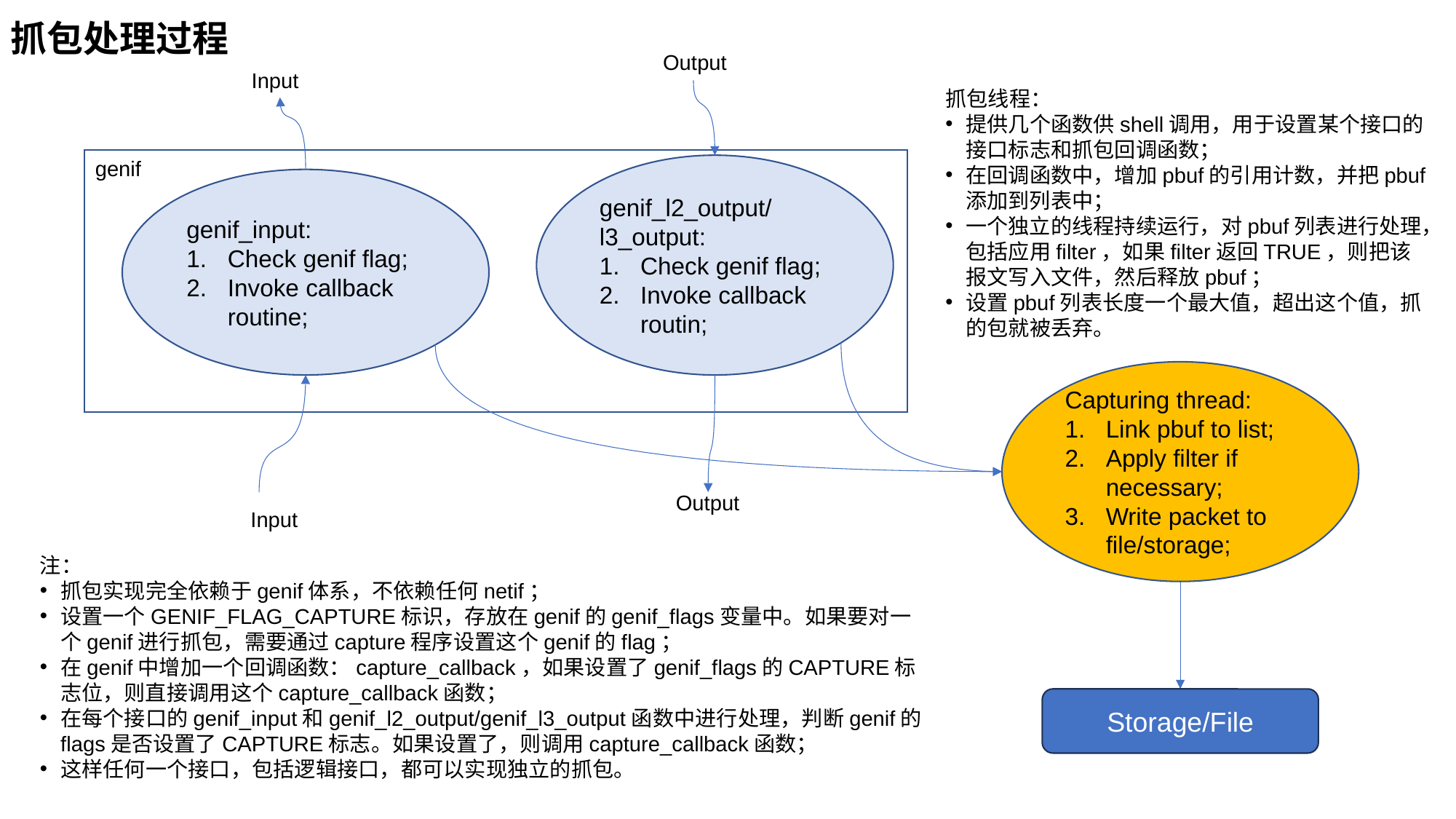

抓包处理过程
Output
Input
抓包线程：
提供几个函数供shell调用，用于设置某个接口的接口标志和抓包回调函数；
在回调函数中，增加pbuf的引用计数，并把pbuf添加到列表中；
一个独立的线程持续运行，对pbuf列表进行处理，包括应用filter，如果filter返回TRUE，则把该报文写入文件，然后释放pbuf；
设置pbuf列表长度一个最大值，超出这个值，抓的包就被丢弃。
genif
genif_l2_output/l3_output:
Check genif flag;
Invoke callback routin;
genif_input:
Check genif flag;
Invoke callback routine;
Capturing thread:
Link pbuf to list;
Apply filter if necessary;
Write packet to file/storage;
Output
Input
注：
抓包实现完全依赖于genif体系，不依赖任何netif；
设置一个GENIF_FLAG_CAPTURE标识，存放在genif的genif_flags变量中。如果要对一个genif进行抓包，需要通过capture程序设置这个genif的flag；
在genif中增加一个回调函数：capture_callback，如果设置了genif_flags的CAPTURE标志位，则直接调用这个capture_callback函数；
在每个接口的genif_input和genif_l2_output/genif_l3_output函数中进行处理，判断genif的flags是否设置了CAPTURE标志。如果设置了，则调用capture_callback函数；
这样任何一个接口，包括逻辑接口，都可以实现独立的抓包。
Storage/File